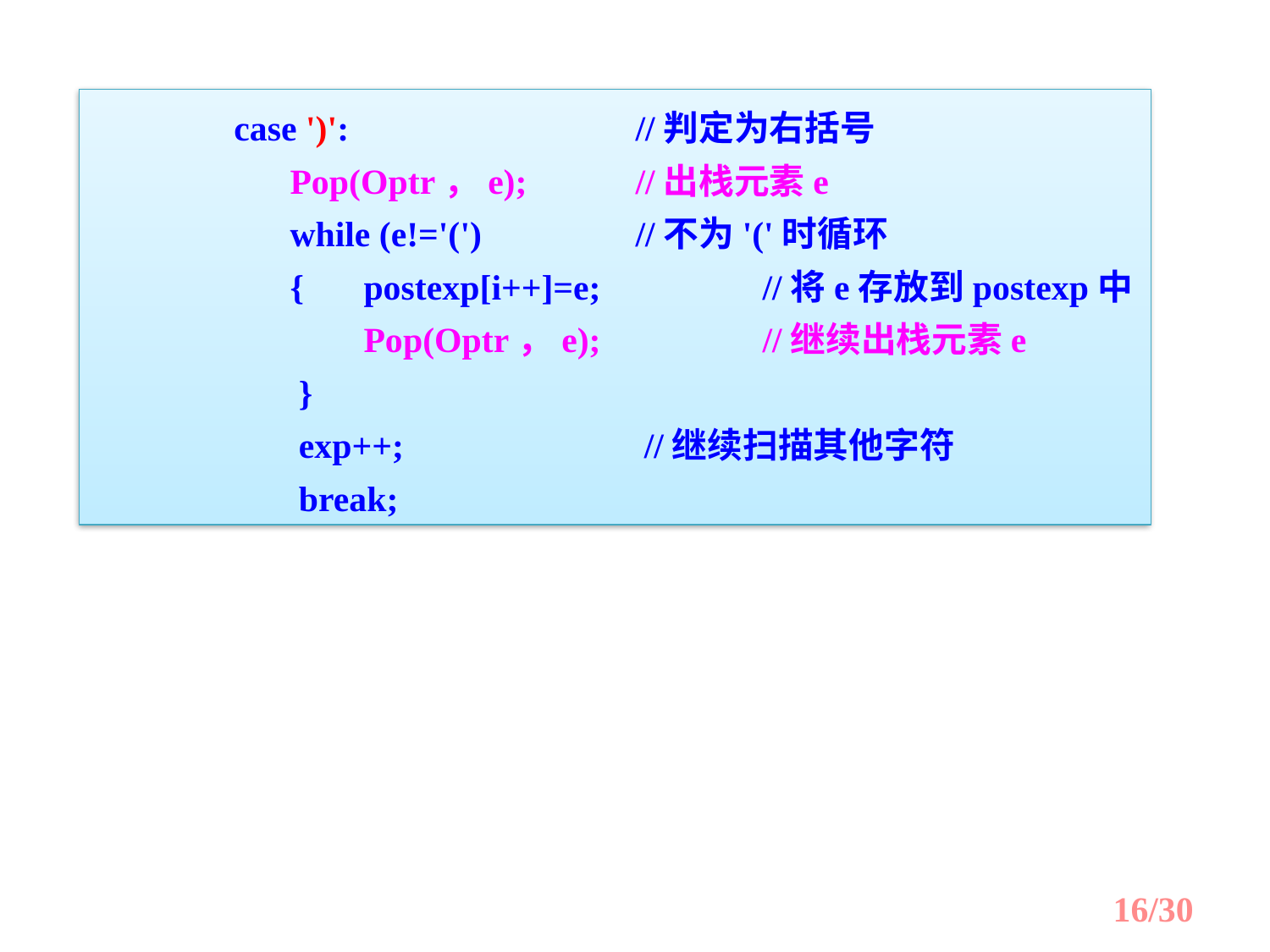

case ')':		    //判定为右括号
	        Pop(Optr，e);	    //出栈元素e
	        while (e!='(')	    //不为'('时循环
	        {	  postexp[i++]=e;	    //将e存放到postexp中
		  Pop(Optr，e);	    //继续出栈元素e
	         }
	         exp++;		     //继续扫描其他字符
	         break;
16/30